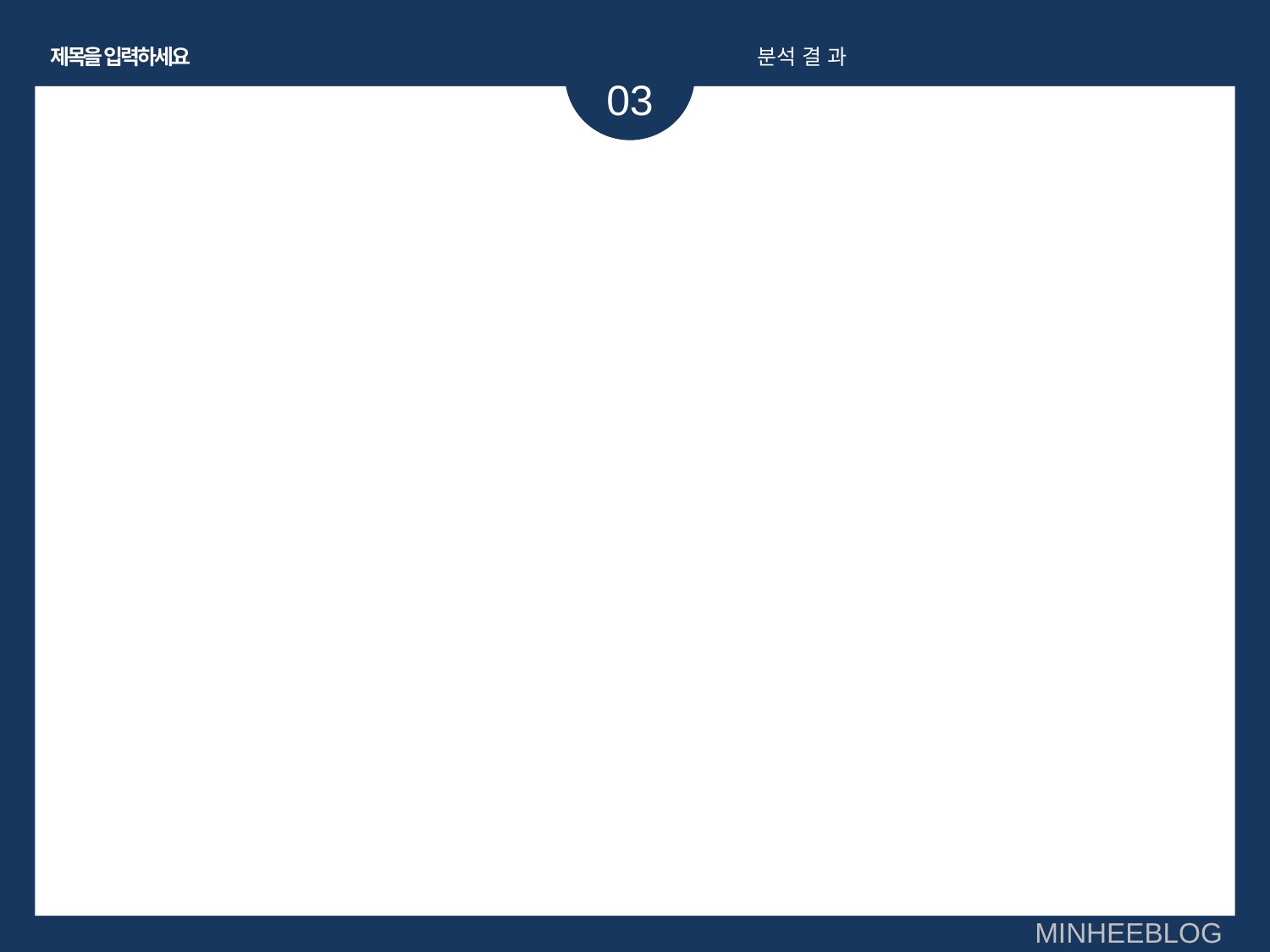

제목을 입력하세요
분석 결 과
03

MINHEEBLOG